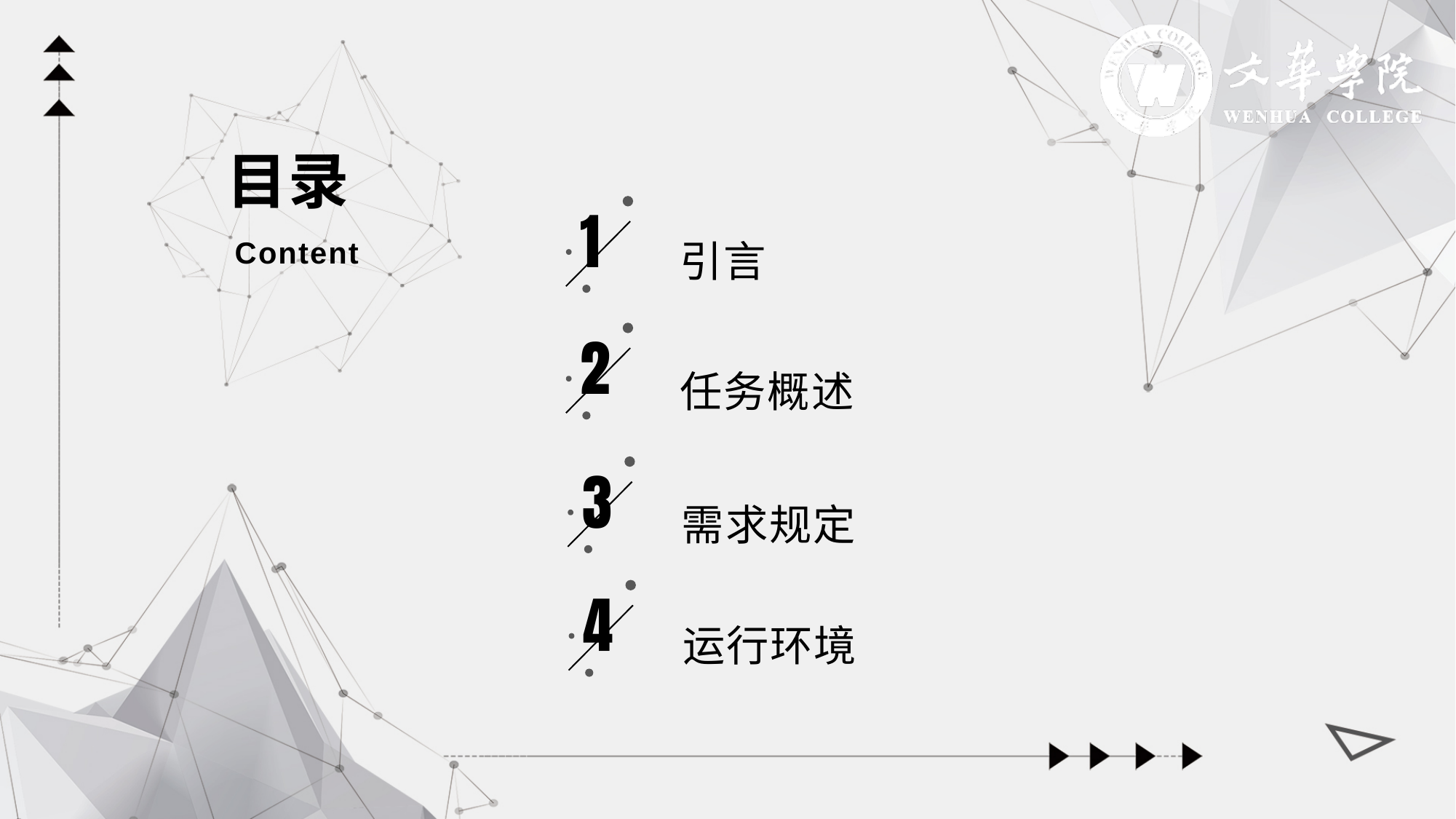

目录

1
引言

Content

2

任务概述

3

需求规定

4

运行环境